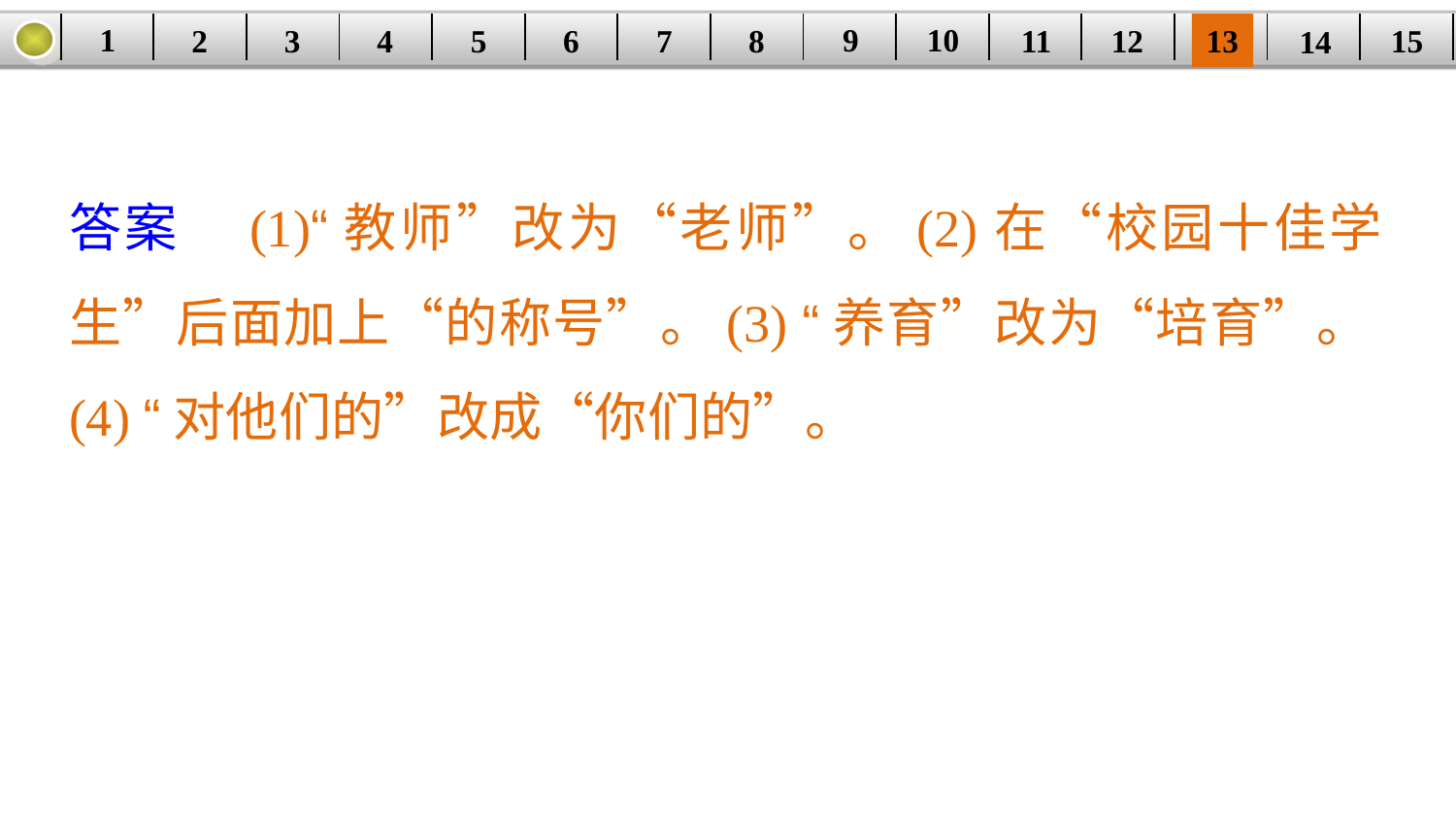

9
10
1
3
4
5
6
8
11
2
12
15
|  |  |  |  |  |  |  |  |  |  |  |  |  |  |  |
| --- | --- | --- | --- | --- | --- | --- | --- | --- | --- | --- | --- | --- | --- | --- |
7
13
14

答案　(1)“教师”改为“老师”。(2)在“校园十佳学生”后面加上“的称号”。(3) “养育”改为“培育”。(4) “对他们的”改成“你们的”。